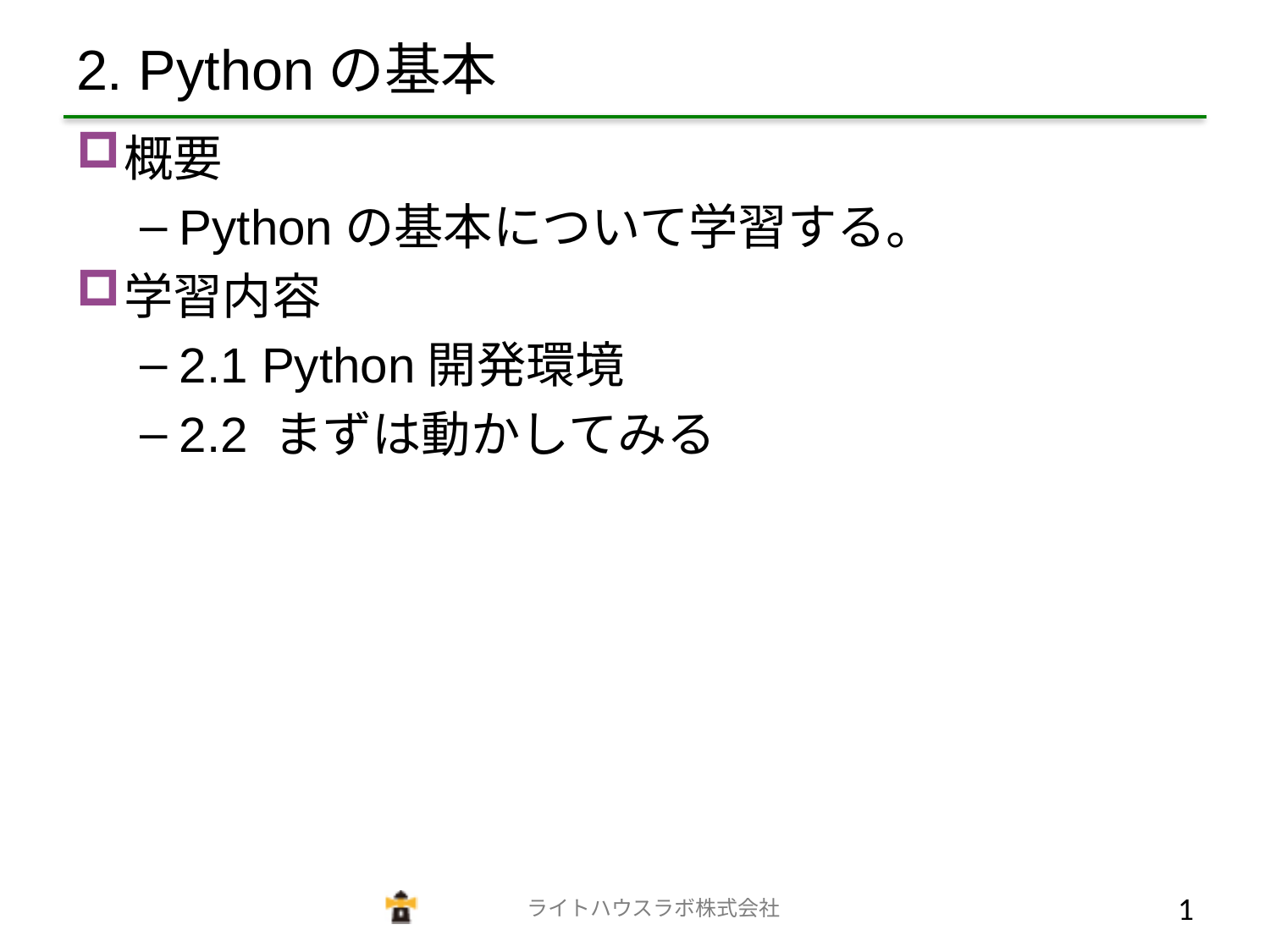

# 2. Pythonの基本
概要
Pythonの基本について学習する。
学習内容
2.1 Python開発環境
2.2 まずは動かしてみる

　　　　　　　　　　　　　ライトハウスラボ株式会社
1